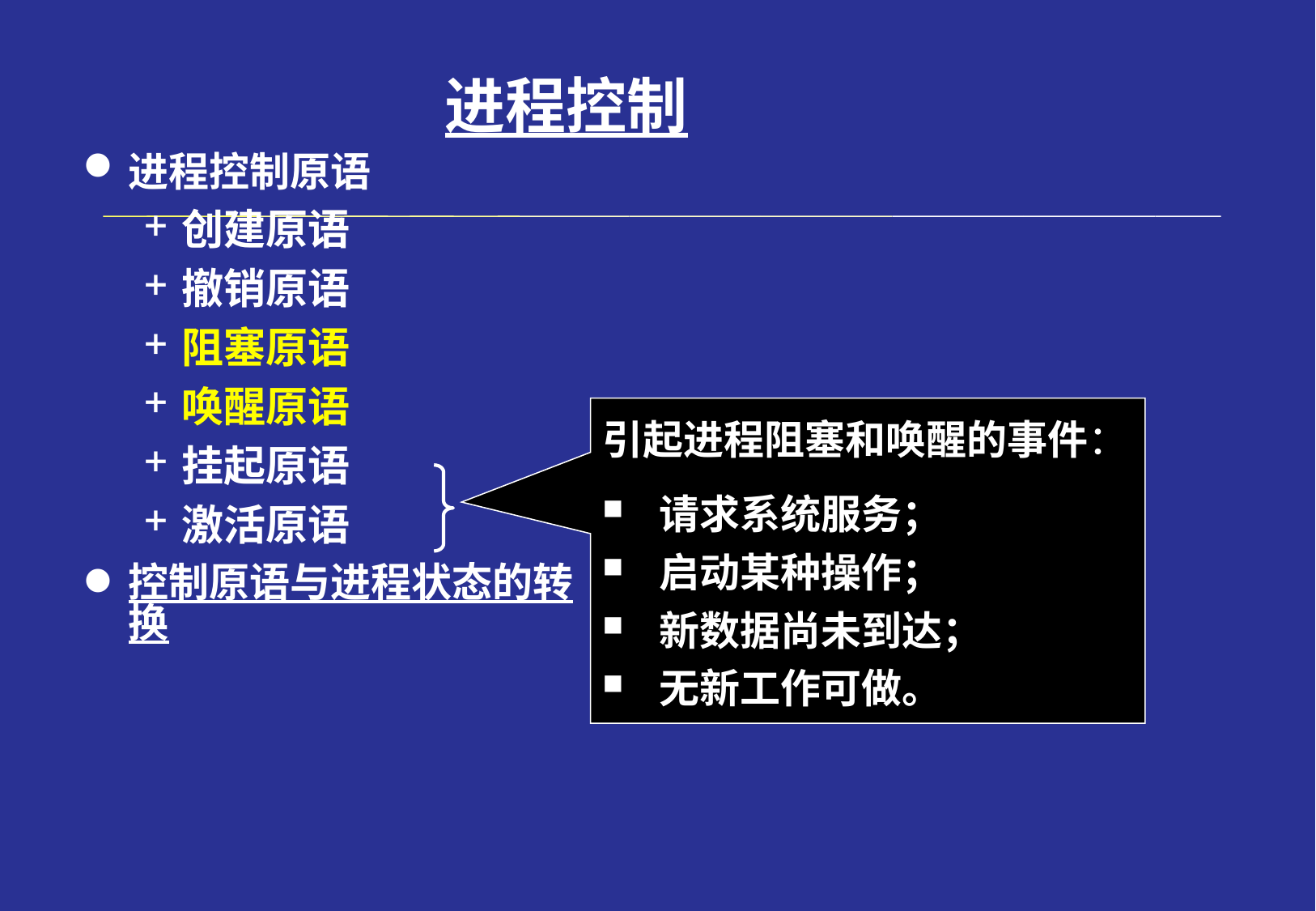

# 进程控制
进程控制原语
创建原语
撤销原语
阻塞原语
唤醒原语
挂起原语
激活原语
控制原语与进程状态的转换

引起进程阻塞和唤醒的事件：
  请求系统服务；
  启动某种操作；
  新数据尚未到达；
  无新工作可做。